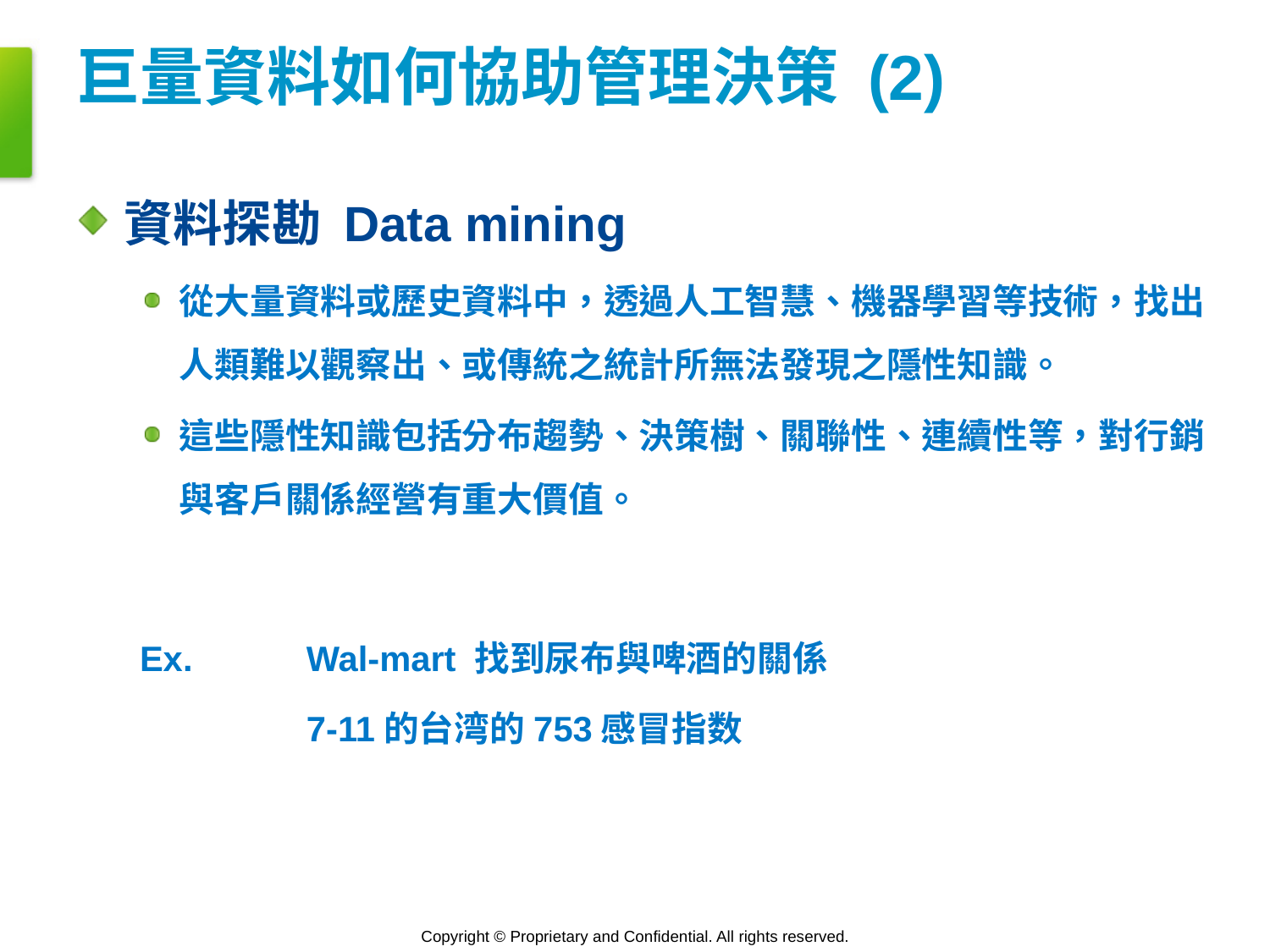

# 巨量資料如何協助管理決策 (2)
資料探勘 Data mining
從大量資料或歷史資料中，透過人工智慧、機器學習等技術，找出人類難以觀察出、或傳統之統計所無法發現之隱性知識。
這些隱性知識包括分布趨勢、決策樹、關聯性、連續性等，對行銷與客戶關係經營有重大價值。

Ex. 	Wal-mart 找到尿布與啤酒的關係
		7-11的台湾的753感冒指数